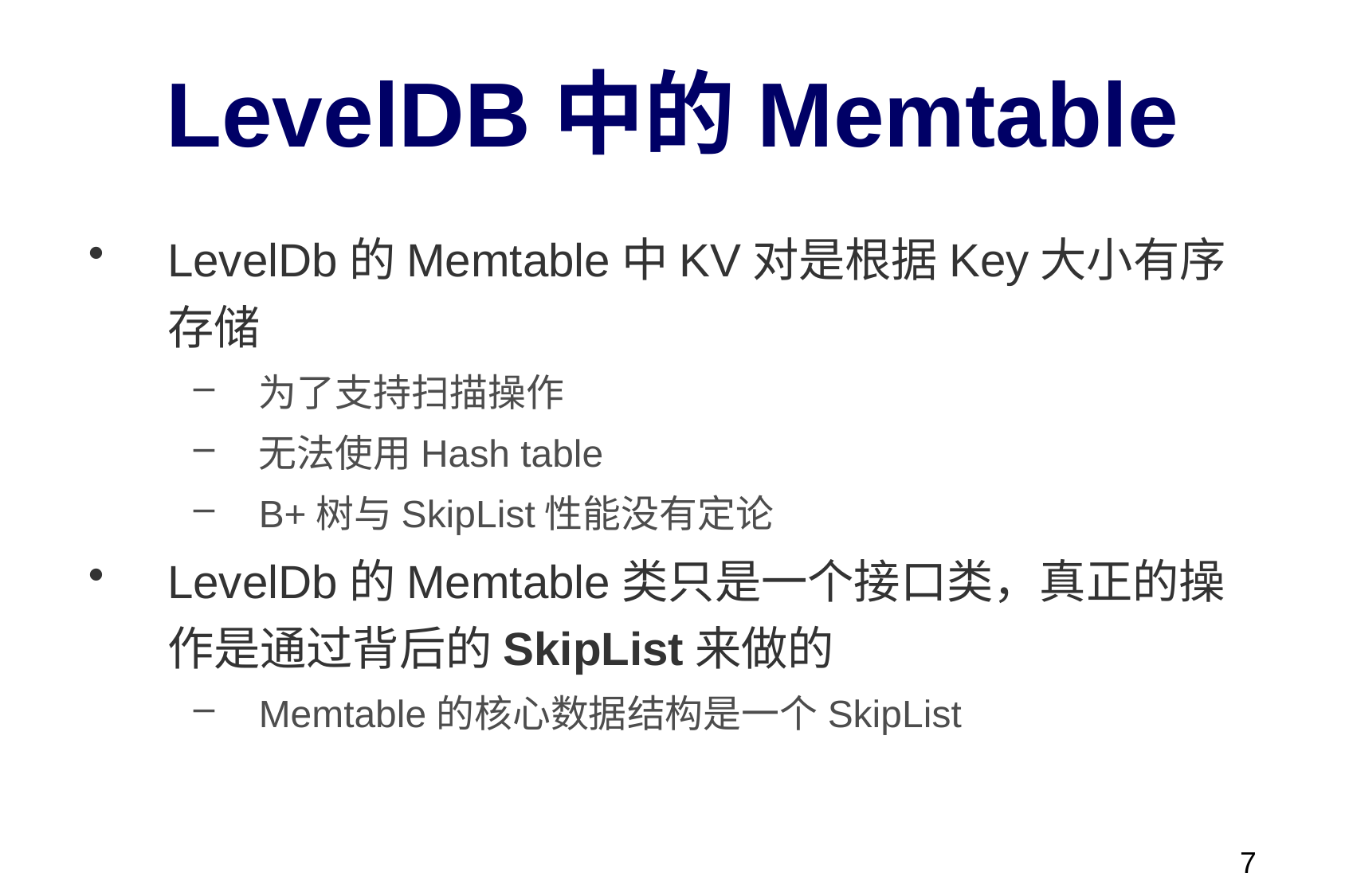

# LevelDB中的Memtable
LevelDb的Memtable中KV对是根据Key大小有序存储
为了支持扫描操作
无法使用Hash table
B+树与SkipList性能没有定论
LevelDb的Memtable类只是一个接口类，真正的操作是通过背后的SkipList来做的
Memtable的核心数据结构是一个SkipList
7